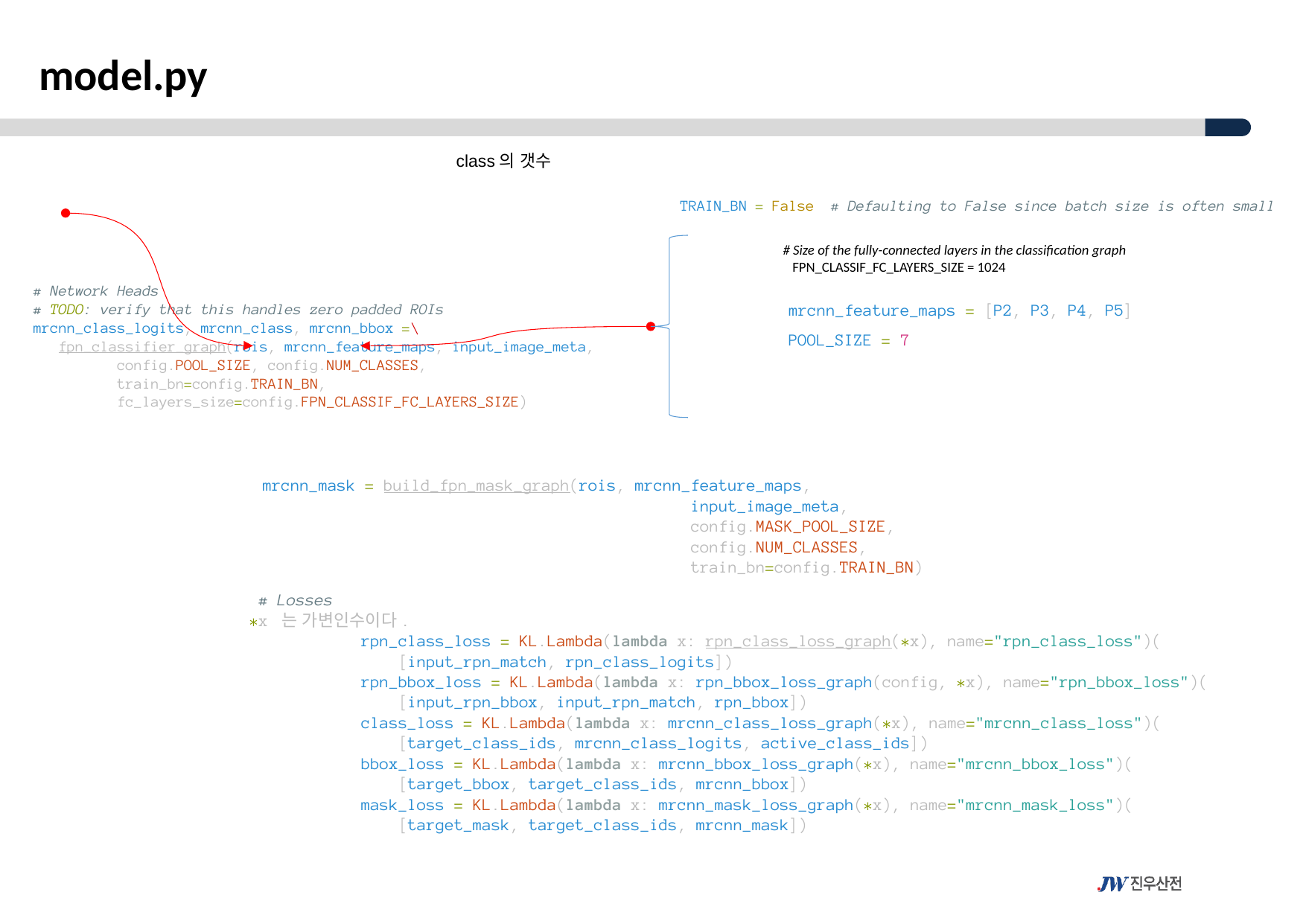

model.py
class의 갯수
TRAIN_BN = False  # Defaulting to False since batch size is often small

 # Size of the fully-connected layers in the classification graph
    FPN_CLASSIF_FC_LAYERS_SIZE = 1024
 # Network Heads
 # TODO: verify that this handles zero padded ROIs
 mrcnn_class_logits, mrcnn_class, mrcnn_bbox =\
    fpn_classifier_graph(rois, mrcnn_feature_maps, input_image_meta,
           config.POOL_SIZE, config.NUM_CLASSES,
           train_bn=config.TRAIN_BN,
           fc_layers_size=config.FPN_CLASSIF_FC_LAYERS_SIZE)
mrcnn_feature_maps = [P2, P3, P4, P5]
 POOL_SIZE = 7
mrcnn_mask = build_fpn_mask_graph(rois, mrcnn_feature_maps,
                                              input_image_meta,
                                              config.MASK_POOL_SIZE,
                                              config.NUM_CLASSES,
                                              train_bn=config.TRAIN_BN)
 # Losses
*x 는 가변인수이다.
            rpn_class_loss = KL.Lambda(lambda x: rpn_class_loss_graph(*x), name="rpn_class_loss")(
                [input_rpn_match, rpn_class_logits])
            rpn_bbox_loss = KL.Lambda(lambda x: rpn_bbox_loss_graph(config, *x), name="rpn_bbox_loss")(
                [input_rpn_bbox, input_rpn_match, rpn_bbox])
            class_loss = KL.Lambda(lambda x: mrcnn_class_loss_graph(*x), name="mrcnn_class_loss")(
                [target_class_ids, mrcnn_class_logits, active_class_ids])
            bbox_loss = KL.Lambda(lambda x: mrcnn_bbox_loss_graph(*x), name="mrcnn_bbox_loss")(
                [target_bbox, target_class_ids, mrcnn_bbox])
            mask_loss = KL.Lambda(lambda x: mrcnn_mask_loss_graph(*x), name="mrcnn_mask_loss")(
                [target_mask, target_class_ids, mrcnn_mask])